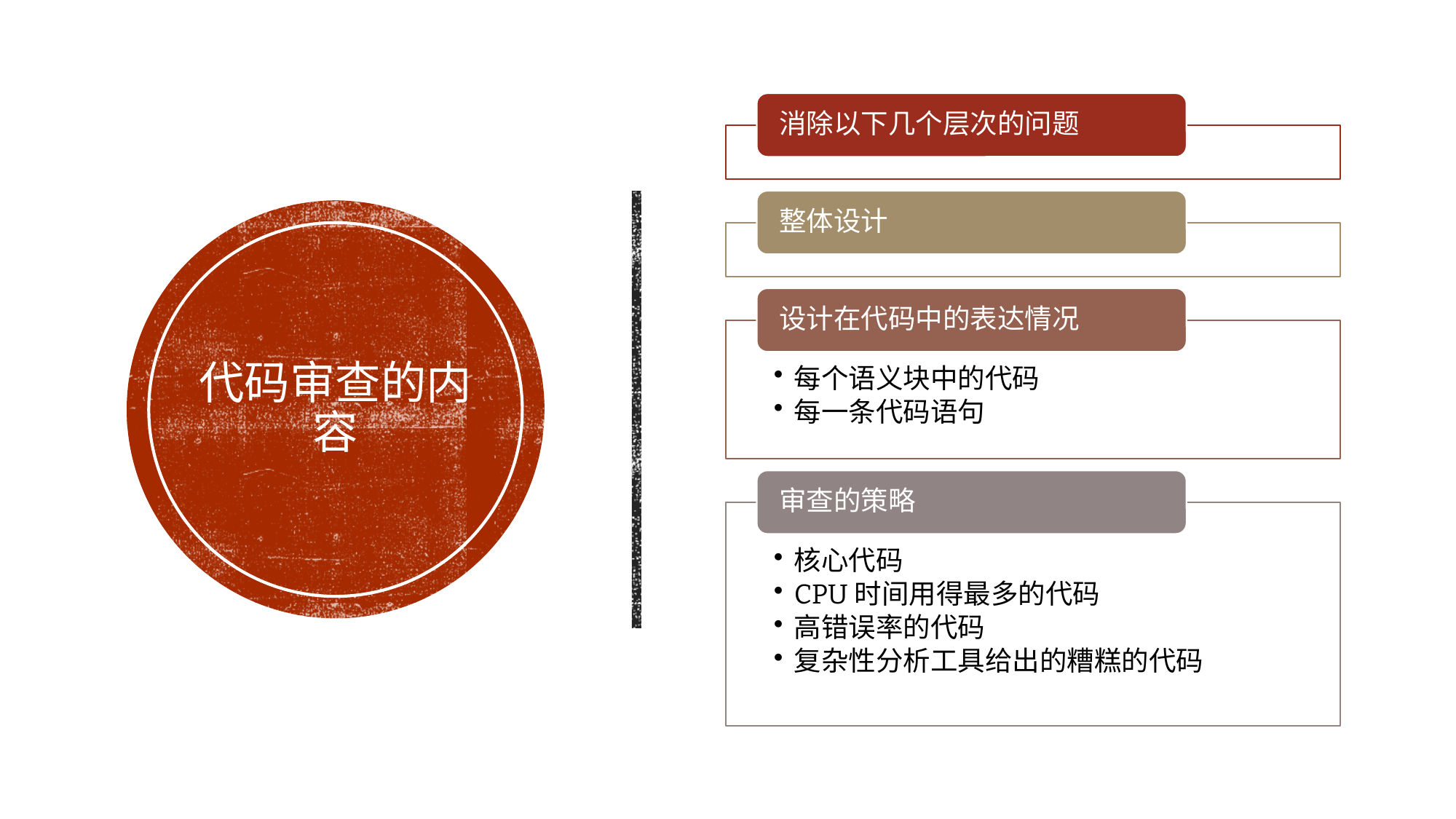

消除以下几个层次的问题
整体设计
每个语义块中的代码
每一条代码语句
设计在代码中的表达情况
核心代码
CPU时间用得最多的代码
高错误率的代码
复杂性分析工具给出的糟糕的代码
审查的策略

# 代码审查的内容